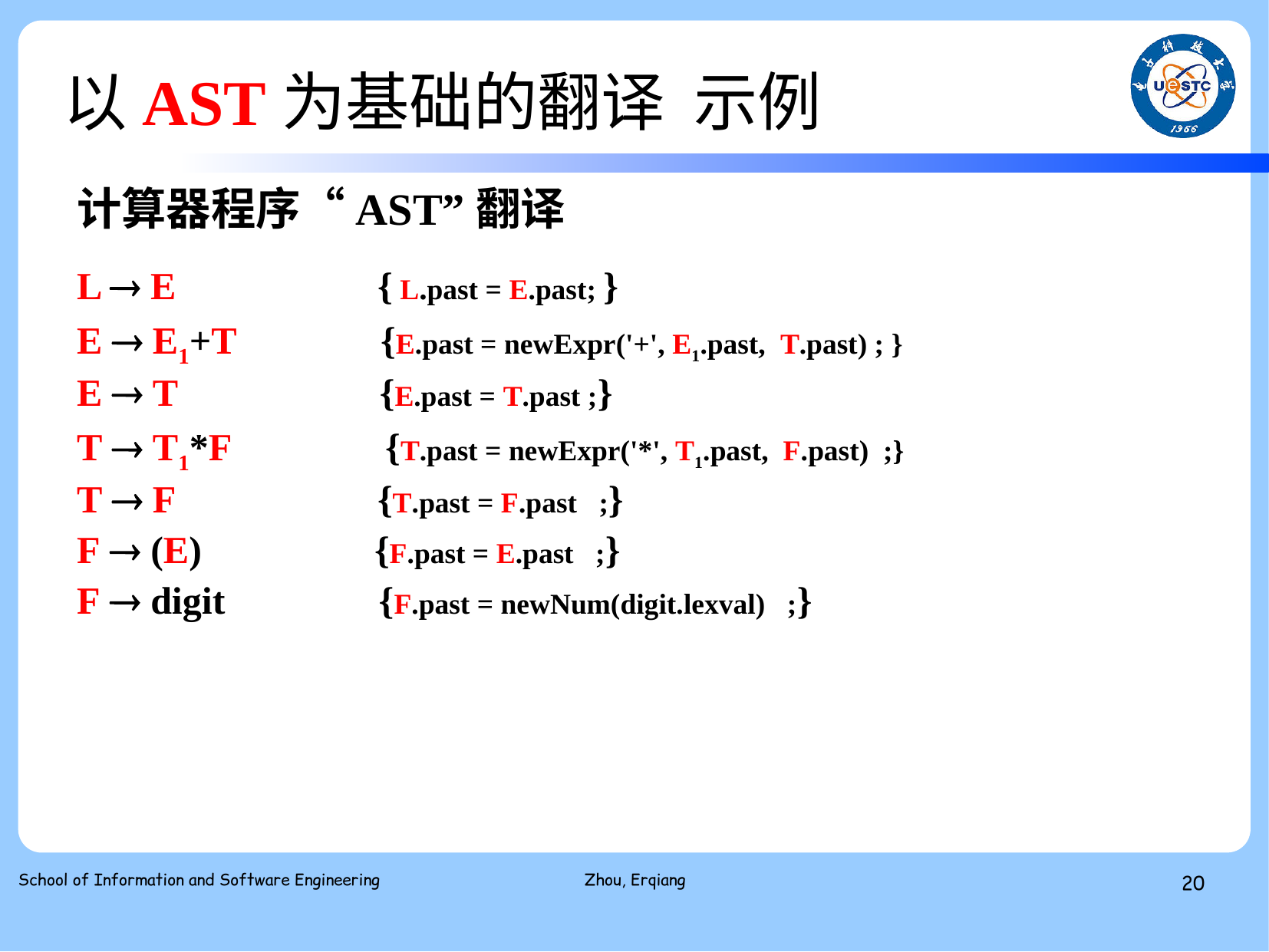

# 以AST为基础的翻译  示例
计算器程序“AST”翻译
L → E                     { L.past = E.past; }
E → E1+T               {E.past = newExpr('+', E1.past,  T.past) ; }
E → T                     {E.past = T.past ;}
T → T1*F                {T.past = newExpr('*', T1.past,  F.past)  ;}
T → F                     {T.past = F.past   ;}
F → (E)                  {F.past = E.past   ;}
F → digit                {F.past = newNum(digit.lexval)   ;}
School of Information and Software Engineering
Zhou, Erqiang
20